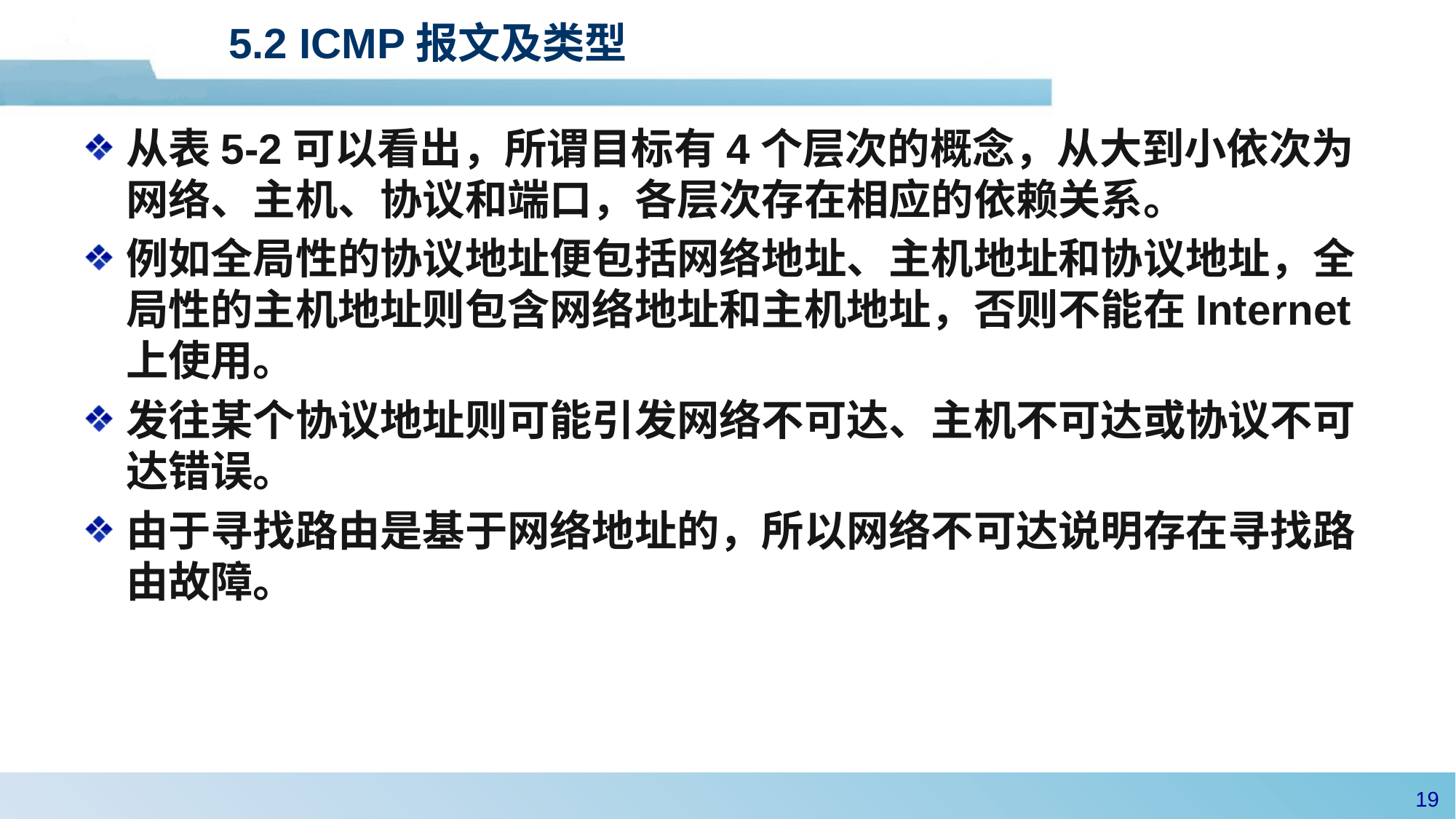

5.2 ICMP报文及类型
从表5-2可以看出，所谓目标有4个层次的概念，从大到小依次为网络、主机、协议和端口，各层次存在相应的依赖关系。
例如全局性的协议地址便包括网络地址、主机地址和协议地址，全局性的主机地址则包含网络地址和主机地址，否则不能在Internet上使用。
发往某个协议地址则可能引发网络不可达、主机不可达或协议不可达错误。
由于寻找路由是基于网络地址的，所以网络不可达说明存在寻找路由故障。
19